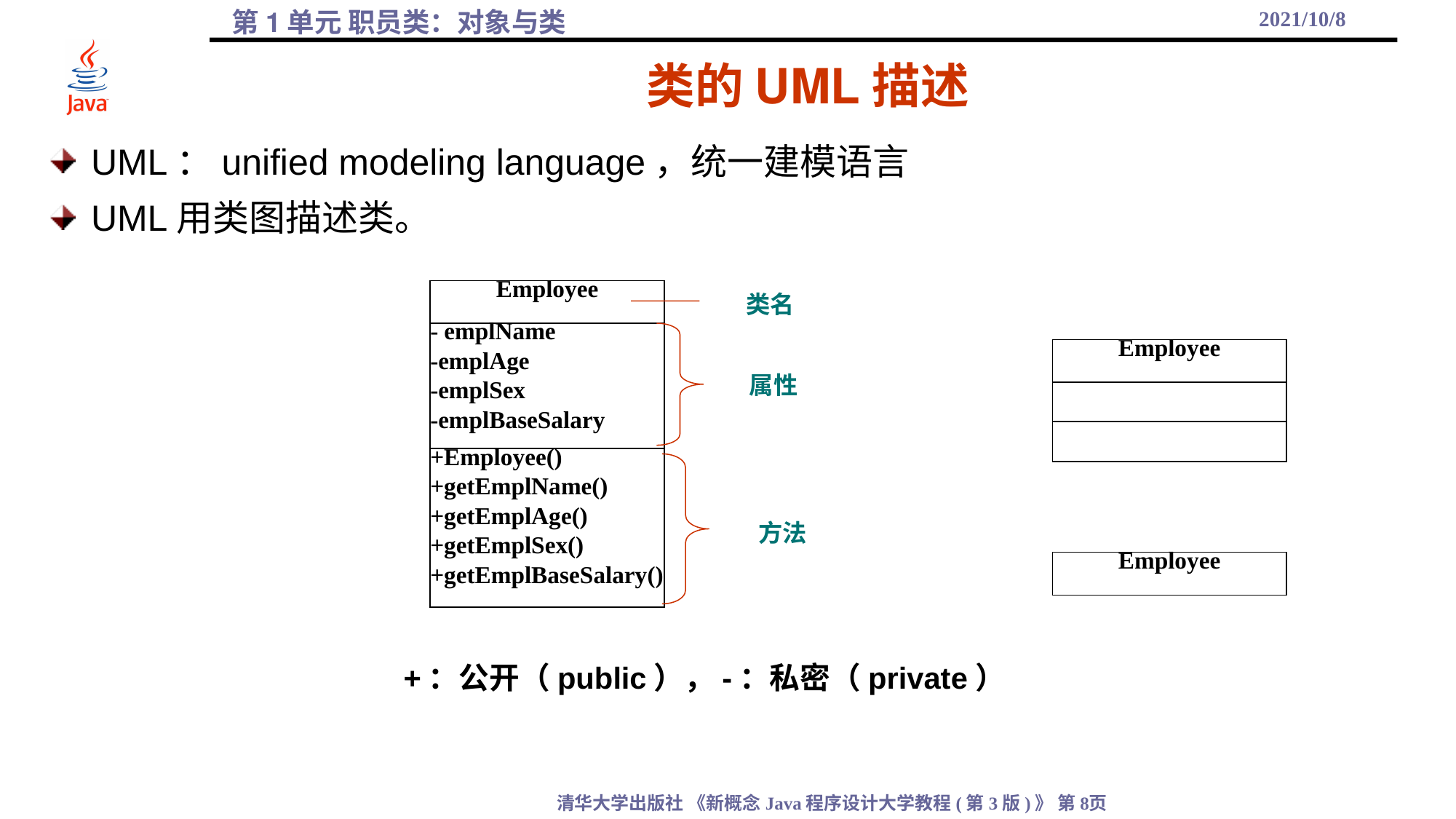

2021/10/8
# 类的UML描述
UML：unified modeling language，统一建模语言
UML用类图描述类。
Employee
类名

- emplName
-emplAge
-emplSex
-emplBaseSalary

Employee

属性
+Employee()
+getEmplName()
+getEmplAge()
+getEmplSex()
+getEmplBaseSalary()

方法
Employee
+：公开（public），-：私密（private）